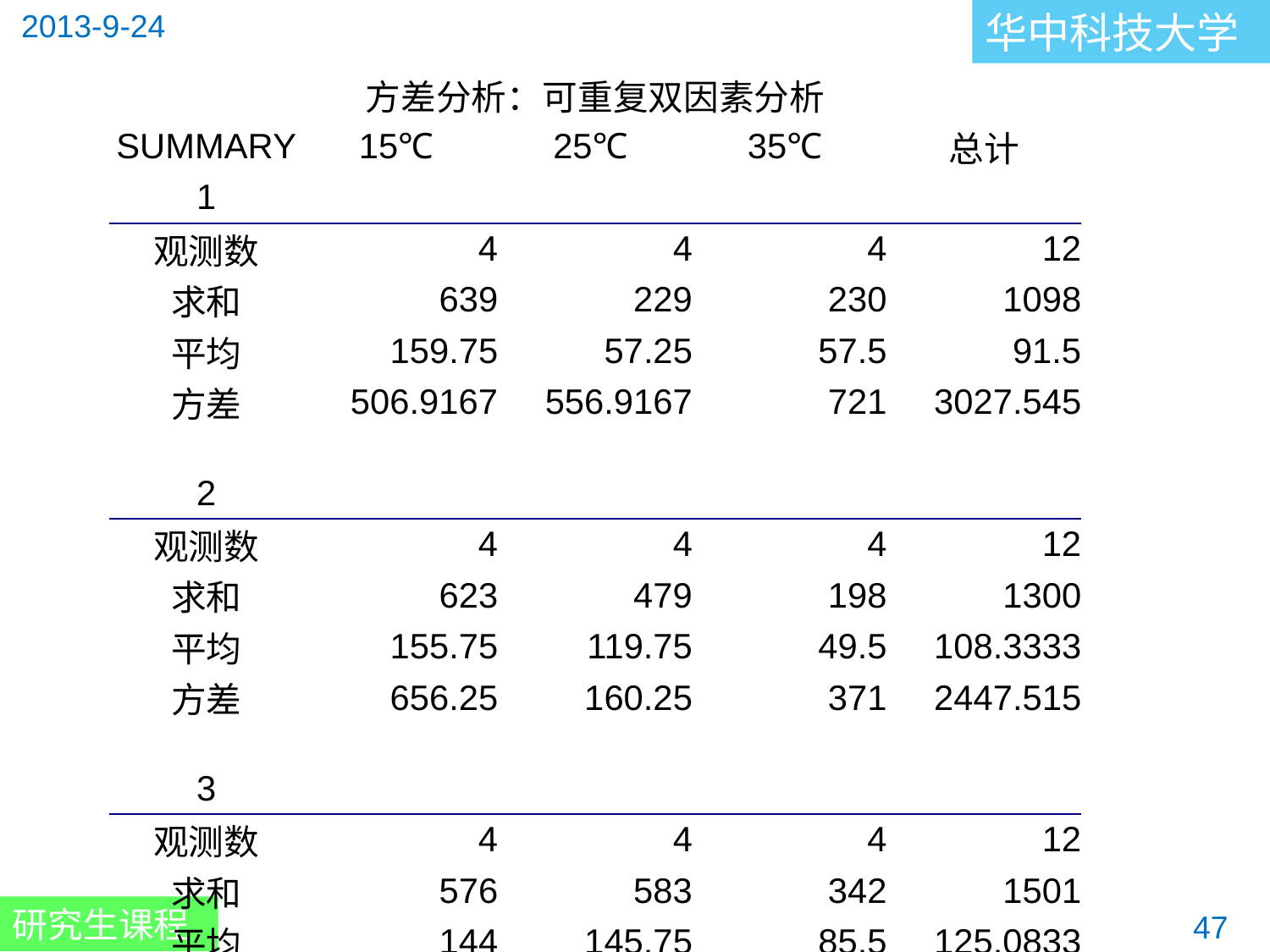

| 方差分析：可重复双因素分析 |  |  |  |  |
| --- | --- | --- | --- | --- |
| SUMMARY | 15℃ | 25℃ | 35℃ | 总计 |
| 1 |  |  |  |  |
| 观测数 | 4 | 4 | 4 | 12 |
| 求和 | 639 | 229 | 230 | 1098 |
| 平均 | 159.75 | 57.25 | 57.5 | 91.5 |
| 方差 | 506.9167 | 556.9167 | 721 | 3027.545 |
|  |  |  |  |  |
| 2 |  |  |  |  |
| 观测数 | 4 | 4 | 4 | 12 |
| 求和 | 623 | 479 | 198 | 1300 |
| 平均 | 155.75 | 119.75 | 49.5 | 108.3333 |
| 方差 | 656.25 | 160.25 | 371 | 2447.515 |
|  |  |  |  |  |
| 3 |  |  |  |  |
| 观测数 | 4 | 4 | 4 | 12 |
| 求和 | 576 | 583 | 342 | 1501 |
| 平均 | 144 | 145.75 | 85.5 | 125.0833 |
| 方差 | 674.6667 | 508.25 | 371.6667 | 1279.174 |